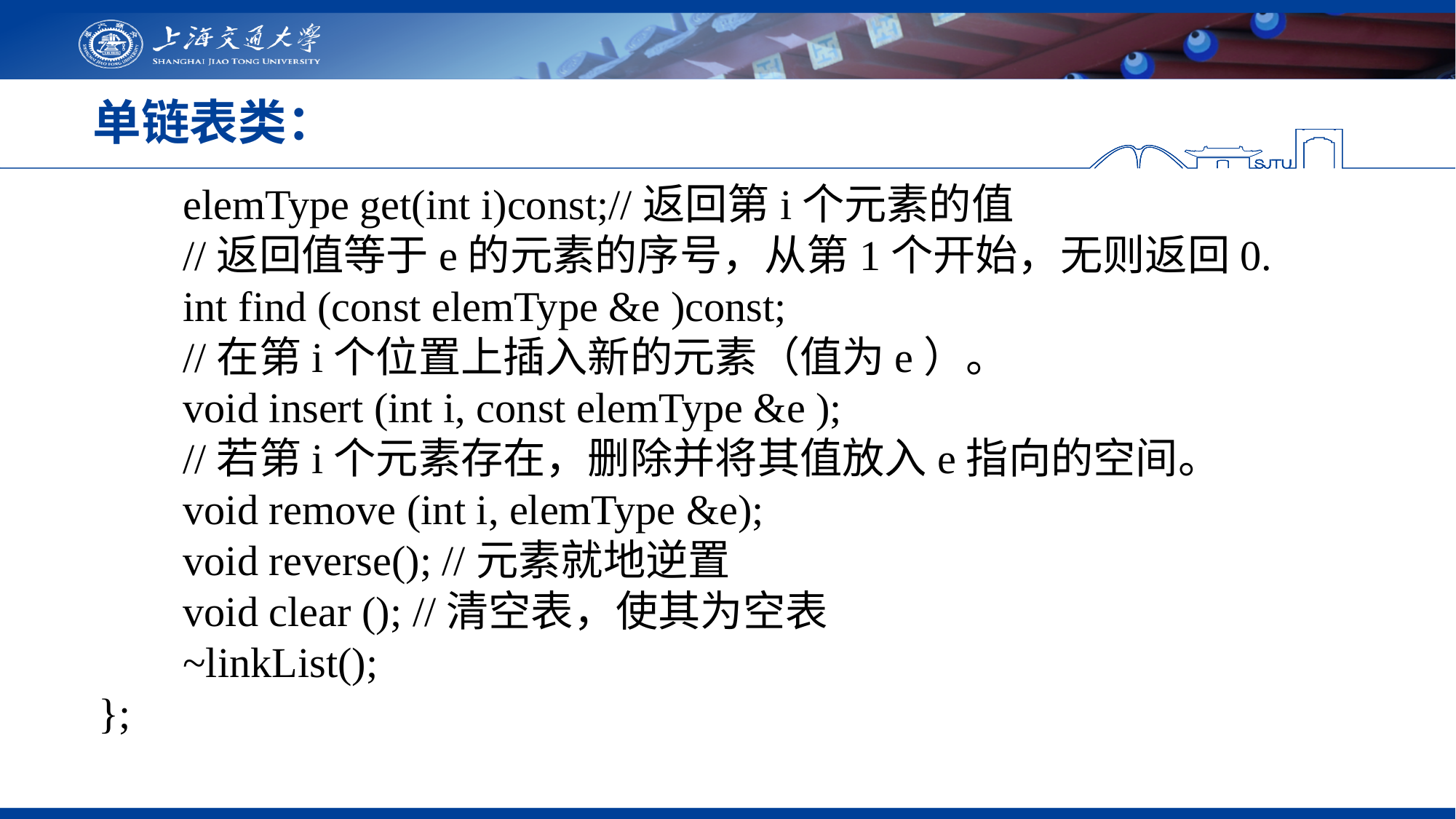

# 单链表类：
        elemType get(int i)const;//返回第i个元素的值
        //返回值等于e的元素的序号，从第1个开始，无则返回0.
        int find (const elemType &e )const;
        //在第i个位置上插入新的元素（值为e）。
        void insert (int i, const elemType &e );
        //若第i个元素存在，删除并将其值放入e指向的空间。
        void remove (int i, elemType &e);
        void reverse(); //元素就地逆置
        void clear (); //清空表，使其为空表
        ~linkList();
};